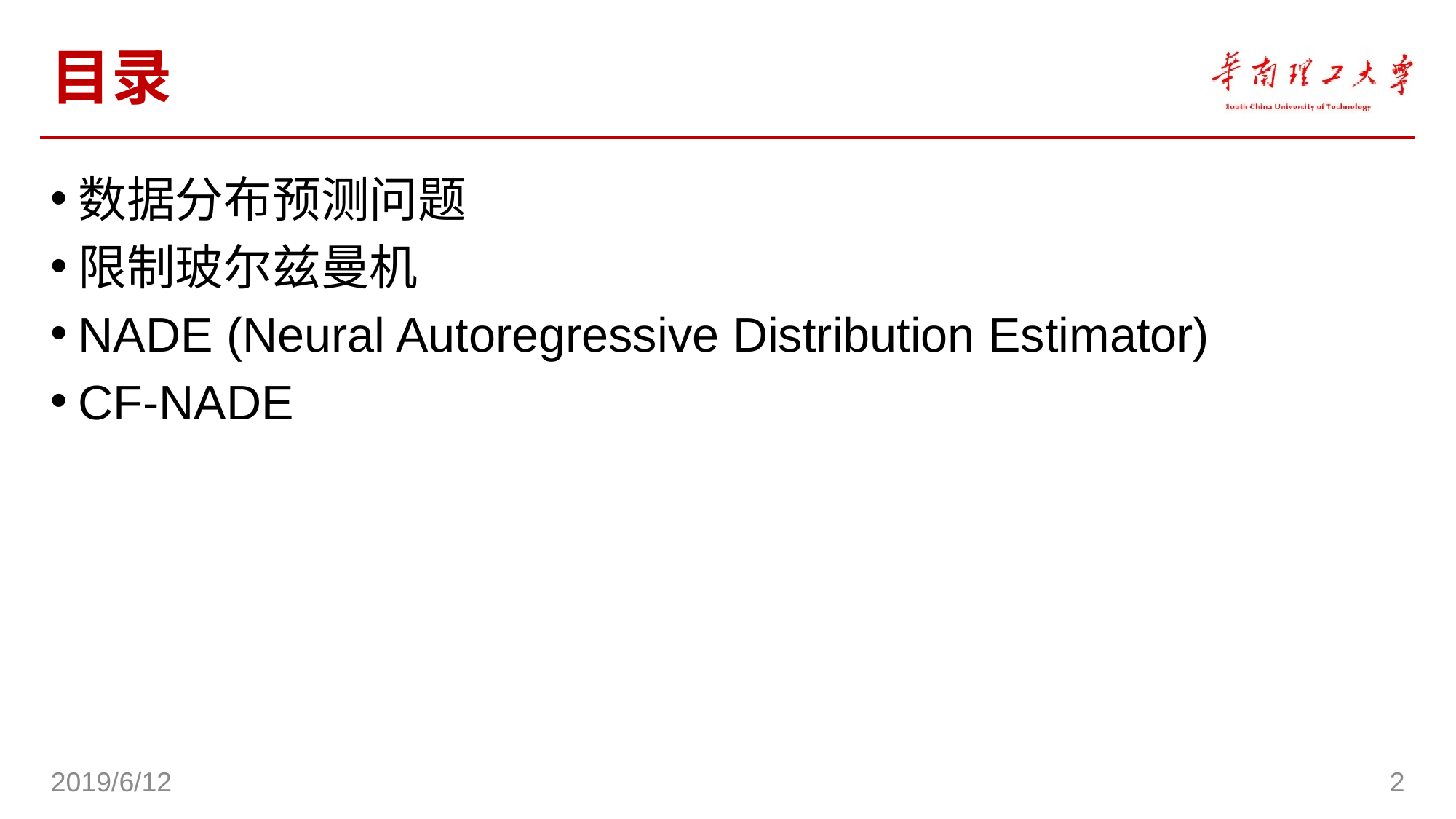

# 目录
数据分布预测问题
限制玻尔兹曼机
NADE (Neural Autoregressive Distribution Estimator)
CF-NADE
2019/6/12
2